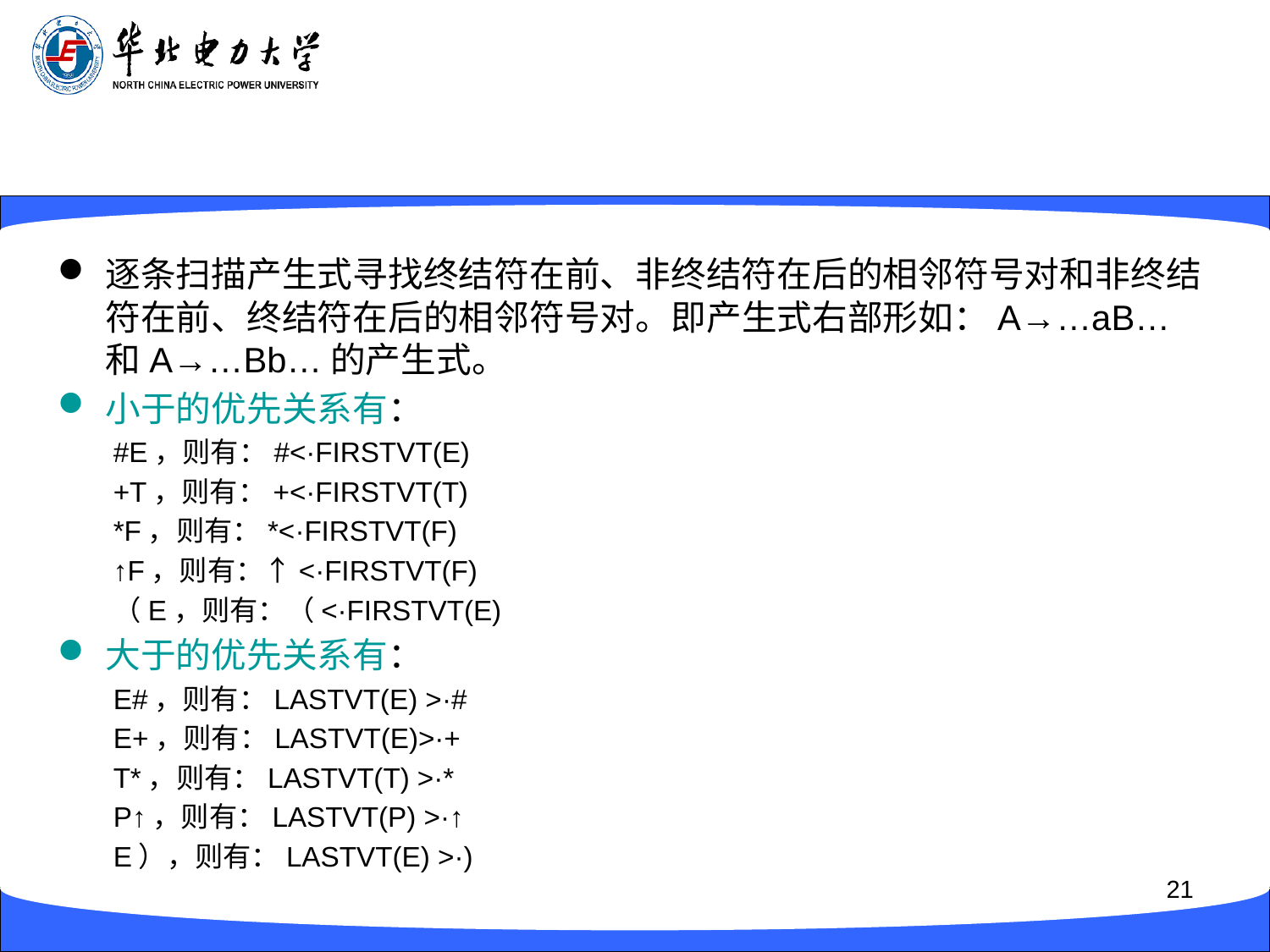

逐条扫描产生式寻找终结符在前、非终结符在后的相邻符号对和非终结符在前、终结符在后的相邻符号对。即产生式右部形如：A→…aB… 和A→…Bb…的产生式。
小于的优先关系有：
#E，则有：#<·FIRSTVT(E)
+T，则有：+<·FIRSTVT(T)
*F，则有：*<·FIRSTVT(F)
↑F，则有：↑<·FIRSTVT(F)
（E，则有：（<·FIRSTVT(E)
大于的优先关系有：
E#，则有：LASTVT(E) >·#
E+，则有：LASTVT(E)>·+
T*，则有：LASTVT(T) >·*
P↑，则有：LASTVT(P) >·↑
E），则有：LASTVT(E) >·)
21